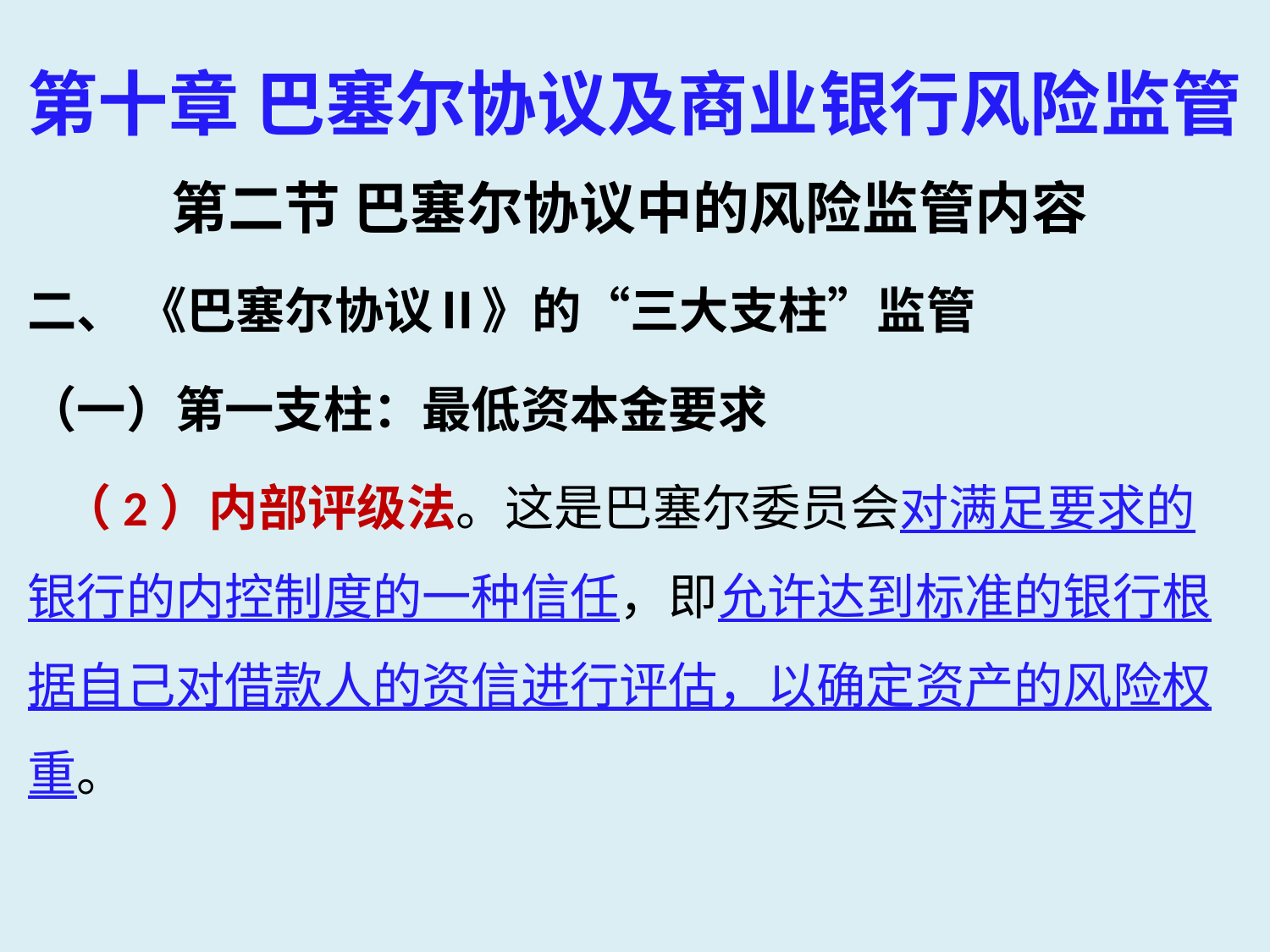

# 第十章 巴塞尔协议及商业银行风险监管
第二节 巴塞尔协议中的风险监管内容
二、 《巴塞尔协议Ⅱ》的“三大支柱”监管
（一）第一支柱：最低资本金要求
  （2）内部评级法。这是巴塞尔委员会对满足要求的银行的内控制度的一种信任，即允许达到标准的银行根据自己对借款人的资信进行评估，以确定资产的风险权重。
24